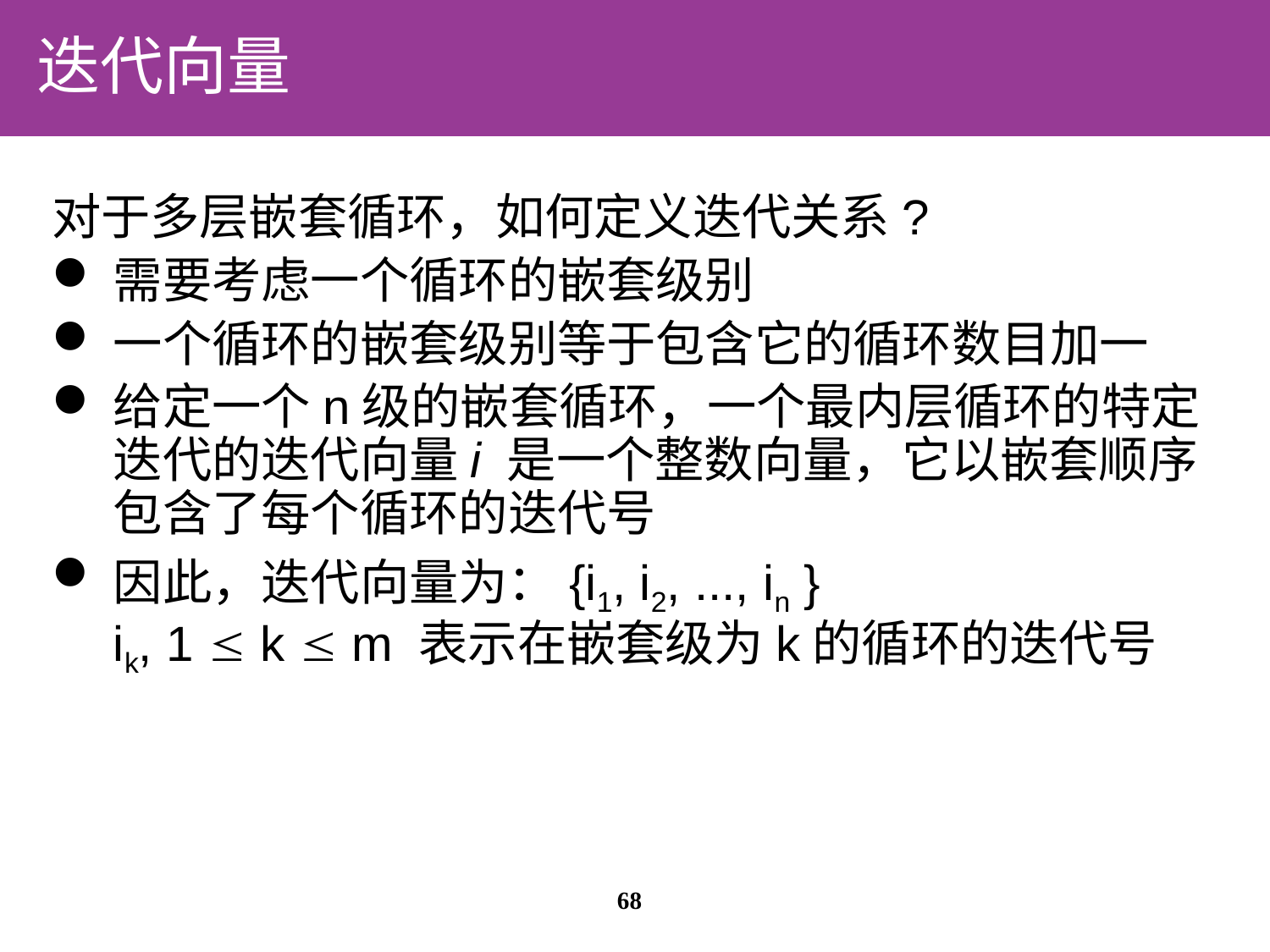

# 迭代向量
对于多层嵌套循环，如何定义迭代关系?
需要考虑一个循环的嵌套级别
一个循环的嵌套级别等于包含它的循环数目加一
给定一个n级的嵌套循环，一个最内层循环的特定迭代的迭代向量i 是一个整数向量，它以嵌套顺序包含了每个循环的迭代号
因此，迭代向量为：{i1, i2, ..., in }
ik, 1 ≤ k ≤ m 表示在嵌套级为k的循环的迭代号
68